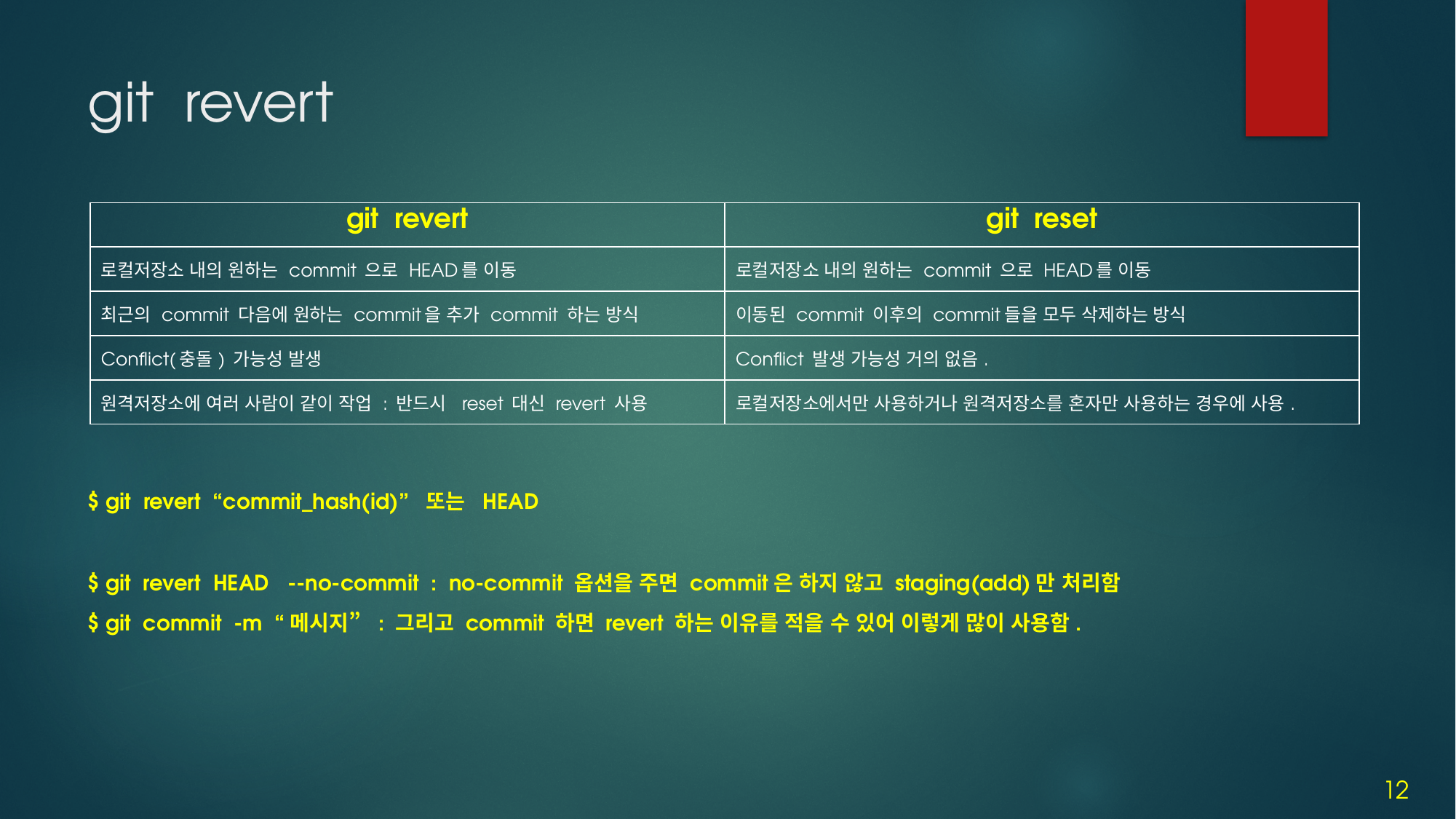

# git  revert
| git revert | git reset |
| --- | --- |
| 로컬저장소 내의 원하는 commit 으로 HEAD를 이동 | 로컬저장소 내의 원하는 commit 으로 HEAD를 이동 |
| 최근의 commit 다음에 원하는 commit을 추가 commit 하는 방식 | 이동된 commit 이후의 commit들을 모두 삭제하는 방식 |
| Conflict(충돌) 가능성 발생 | Conflict 발생 가능성 거의 없음. |
| 원격저장소에 여러 사람이 같이 작업 : 반드시 reset 대신 revert 사용 | 로컬저장소에서만 사용하거나 원격저장소를 혼자만 사용하는 경우에 사용. |
$ git  revert  “commit_hash(id)”  또는  HEAD

$ git  revert  HEAD   --no-commit  :  no-commit 옵션을 주면 commit은 하지 않고 staging(add)만 처리함
$ git  commit  -m  “메시지”  : 그리고 commit 하면 revert 하는 이유를 적을 수 있어 이렇게 많이 사용함.
12